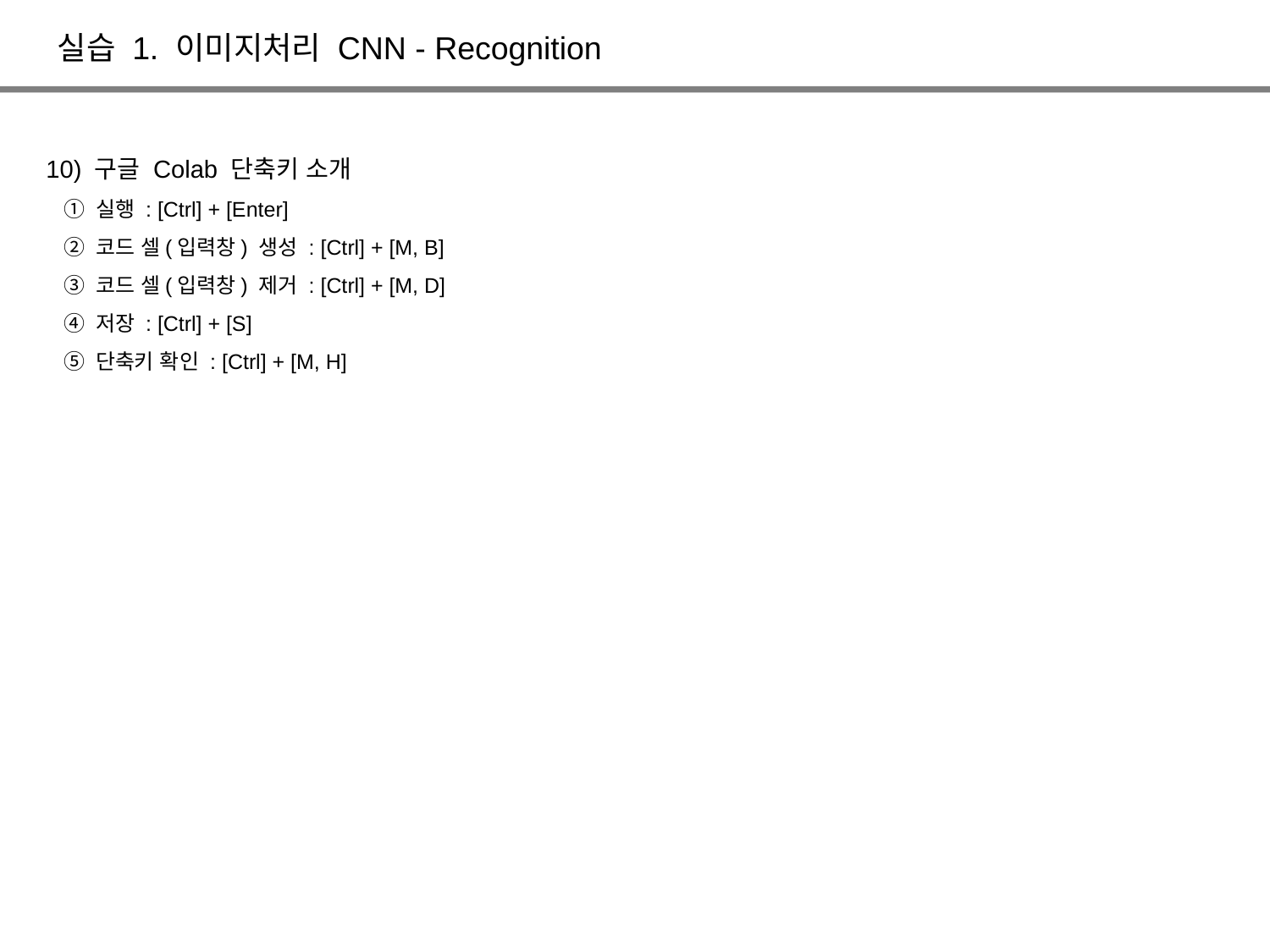

실습 1. 이미지처리 CNN - Recognition

10) 구글 Colab 단축키 소개
   ① 실행 : [Ctrl] + [Enter]
   ② 코드 셀(입력창) 생성 : [Ctrl] + [M, B]
   ③ 코드 셀(입력창) 제거 : [Ctrl] + [M, D]
   ④ 저장 : [Ctrl] + [S]
   ⑤ 단축키 확인 : [Ctrl] + [M, H]